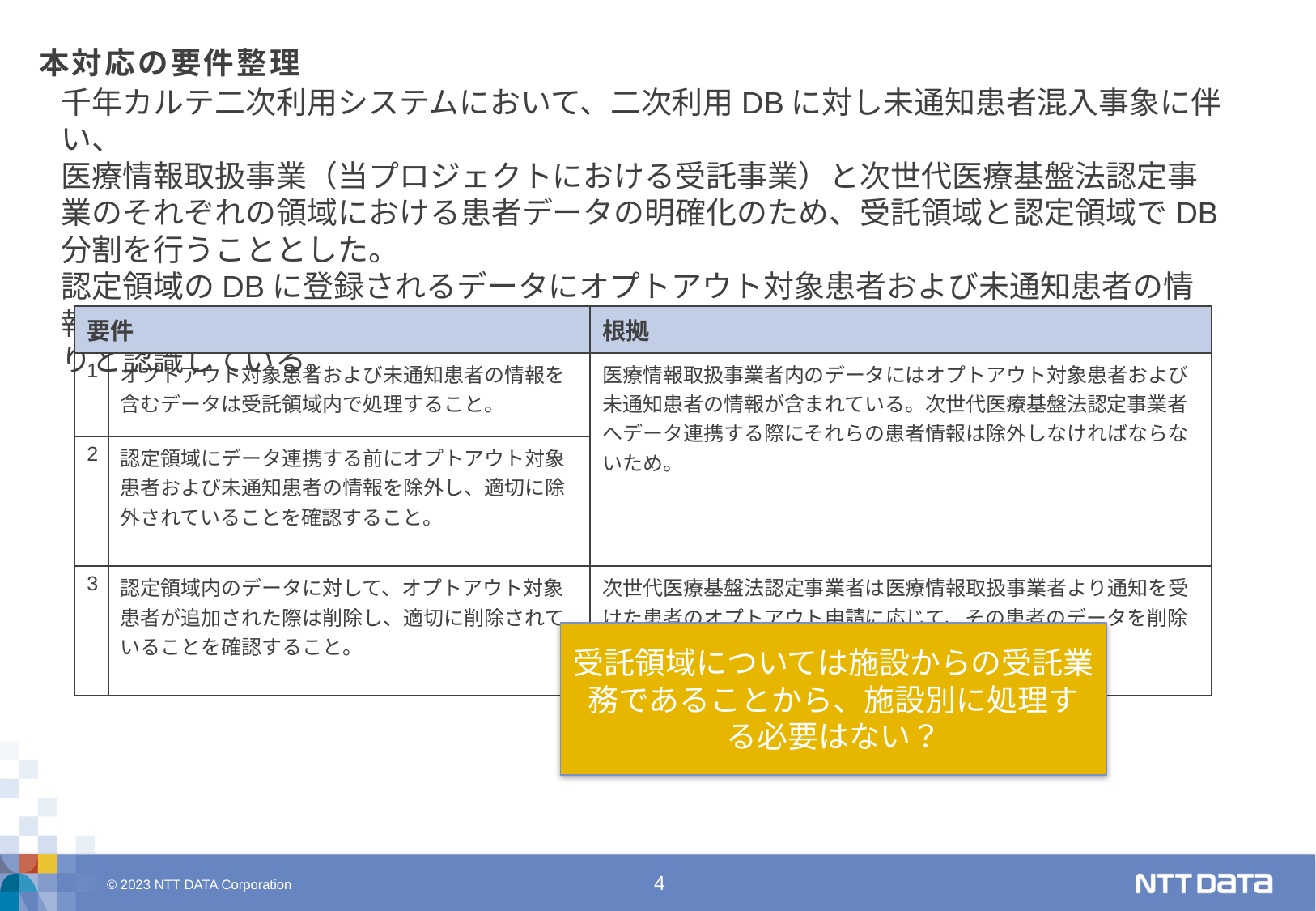

# 本対応の要件整理
千年カルテ二次利用システムにおいて、二次利用DBに対し未通知患者混入事象に伴い、
医療情報取扱事業（当プロジェクトにおける受託事業）と次世代医療基盤法認定事業のそれぞれの領域における患者データの明確化のため、受託領域と認定領域でDB分割を行うこととした。
認定領域のDBに登録されるデータにオプトアウト対象患者および未通知患者の情報が含まれていないことを担保するため必要なシステム要件については、以下の通りと認識している。
| 要件 |  | 根拠 |
| --- | --- | --- |
| 1 | オプトアウト対象患者および未通知患者の情報を含むデータは受託領域内で処理すること。 | 医療情報取扱事業者内のデータにはオプトアウト対象患者および未通知患者の情報が含まれている。次世代医療基盤法認定事業者へデータ連携する際にそれらの患者情報は除外しなければならないため。 |
| 2 | 認定領域にデータ連携する前にオプトアウト対象患者および未通知患者の情報を除外し、適切に除外されていることを確認すること。 |  |
| 3 | 認定領域内のデータに対して、オプトアウト対象患者が追加された際は削除し、適切に削除されていることを確認すること。 | 次世代医療基盤法認定事業者は医療情報取扱事業者より通知を受けた患者のオプトアウト申請に応じて、その患者のデータを削除する必要があるため。 |
受託領域については施設からの受託業務であることから、施設別に処理する必要はない？